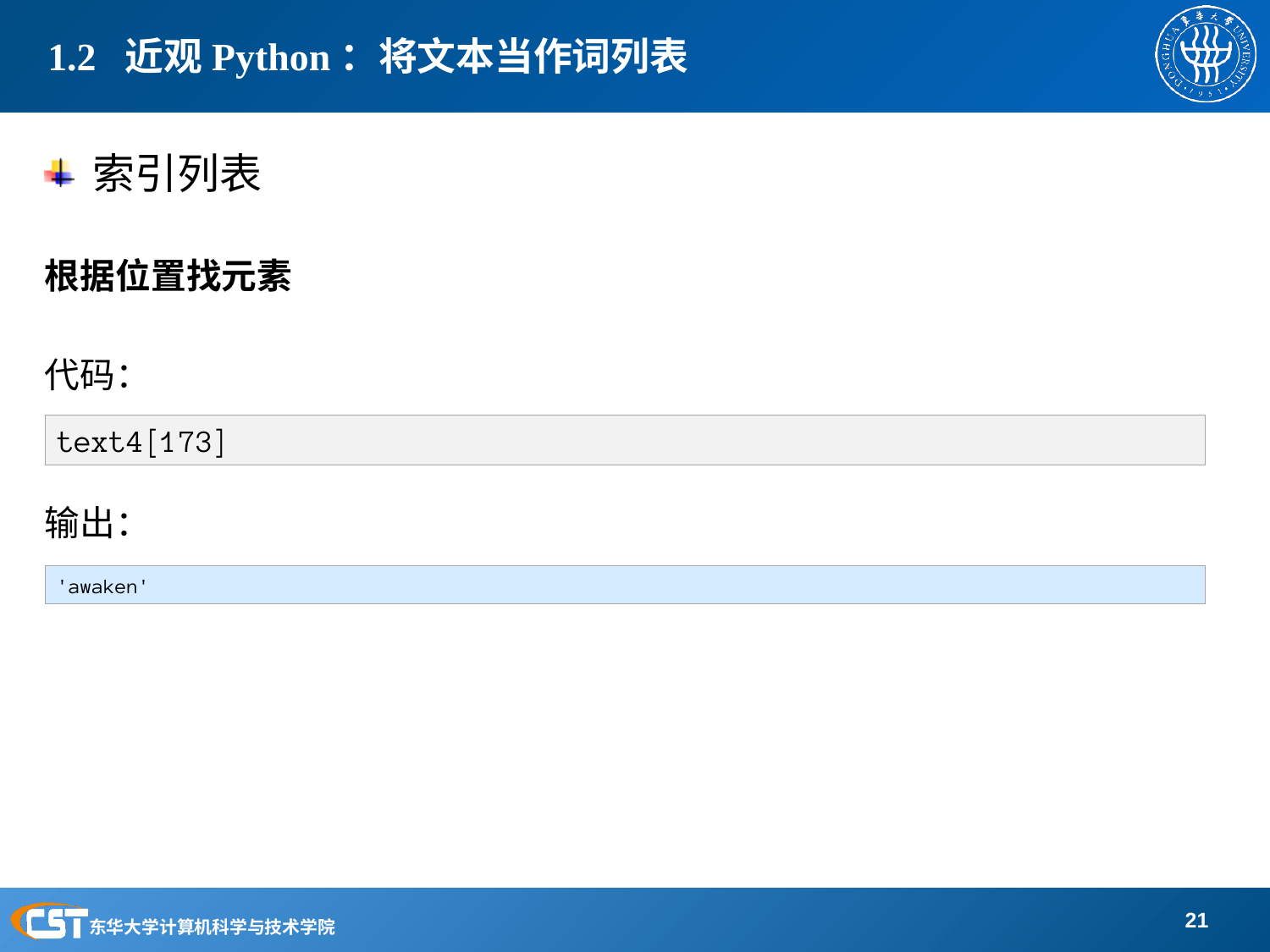

# 1.2  近观Python：将文本当作词列表
索引列表

根据位置找元素

代码：

输出：

text4[173]
'awaken'